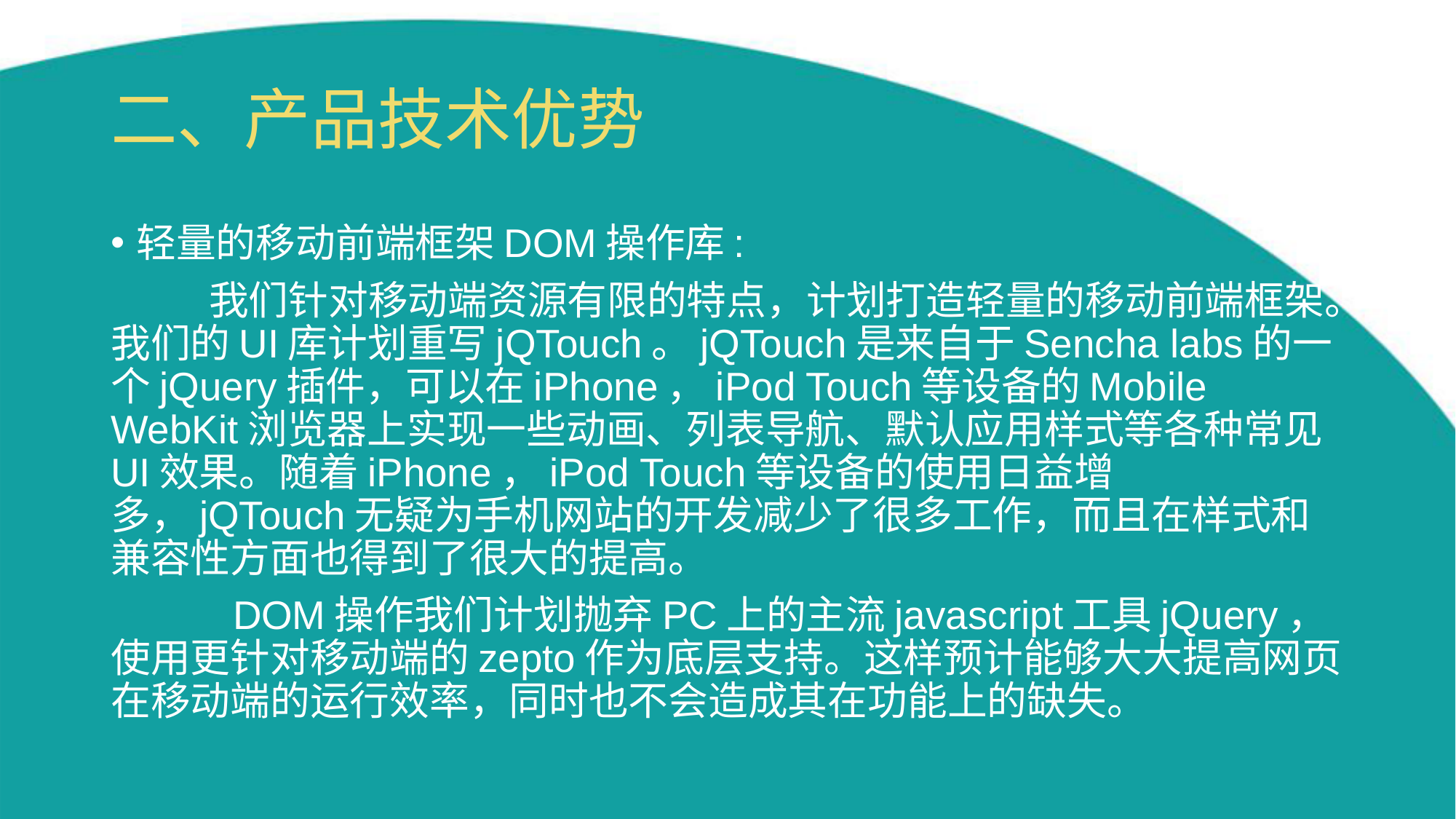

二、产品技术优势
轻量的移动前端框架DOM操作库:
          我们针对移动端资源有限的特点，计划打造轻量的移动前端框架。我们的UI库计划重写jQTouch。jQTouch是来自于Sencha labs的一个jQuery插件，可以在iPhone，iPod Touch等设备的Mobile WebKit浏览器上实现一些动画、列表导航、默认应用样式等各种常见UI效果。随着iPhone，iPod Touch等设备的使用日益增多，jQTouch无疑为手机网站的开发减少了很多工作，而且在样式和兼容性方面也得到了很大的提高。
           DOM操作我们计划抛弃PC上的主流javascript工具jQuery，使用更针对移动端的zepto作为底层支持。这样预计能够大大提高网页在移动端的运行效率，同时也不会造成其在功能上的缺失。